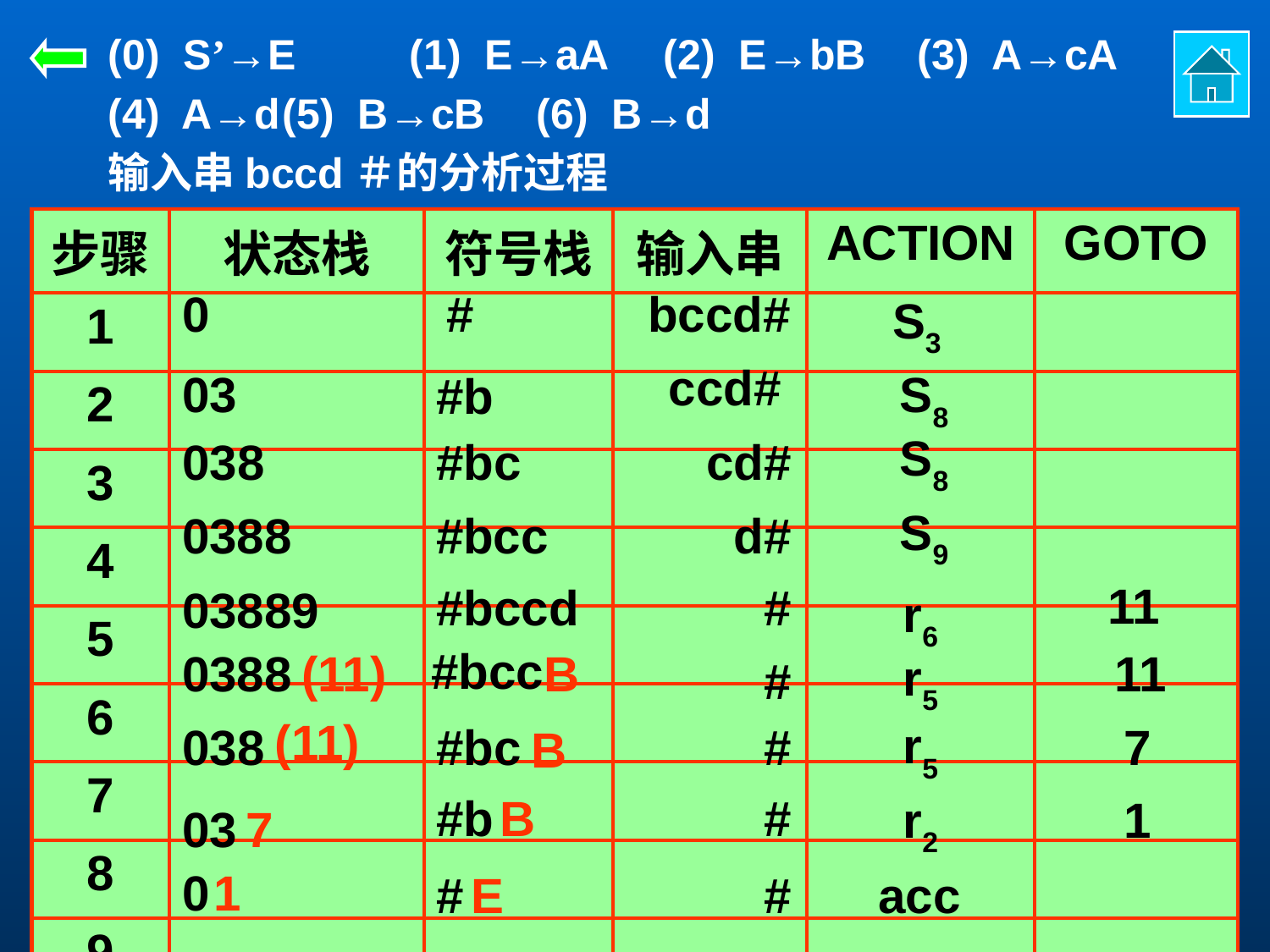

(0)  S’→E	(1)  E→aА	(2)  E→bB	(3)  A→cА
(4)  A→d	(5)  B→cB	(6)  B→d
输入串bccd＃的分析过程

| 步骤 | 状态栈 | 符号栈 | 输入串 | ACTION | GOTO |
| --- | --- | --- | --- | --- | --- |
| 1 |  |  |  |  |  |
| 2 |  |  |  |  |  |
| 3 |  |  |  |  |  |
| 4 |  |  |  |  |  |
| 5 |  |  |  |  |  |
| 6 |  |  |  |  |  |
| 7 |  |  |  |  |  |
| 8 |  |  |  |  |  |
| 9 |  |  |  |  |  |
0
#
bccd#
S3
03
ccd#
S8
#b
S8
038
#bc
cd#
S9
0388
#bcc
d#
11
#bccd
#
r6
03889
#bcc
r5
0388
(11)
B
11
#
r5
(11)
038
#bc
#
7
B
r2
1
#b
B
#
03
7
0
1
#
E
#
acc